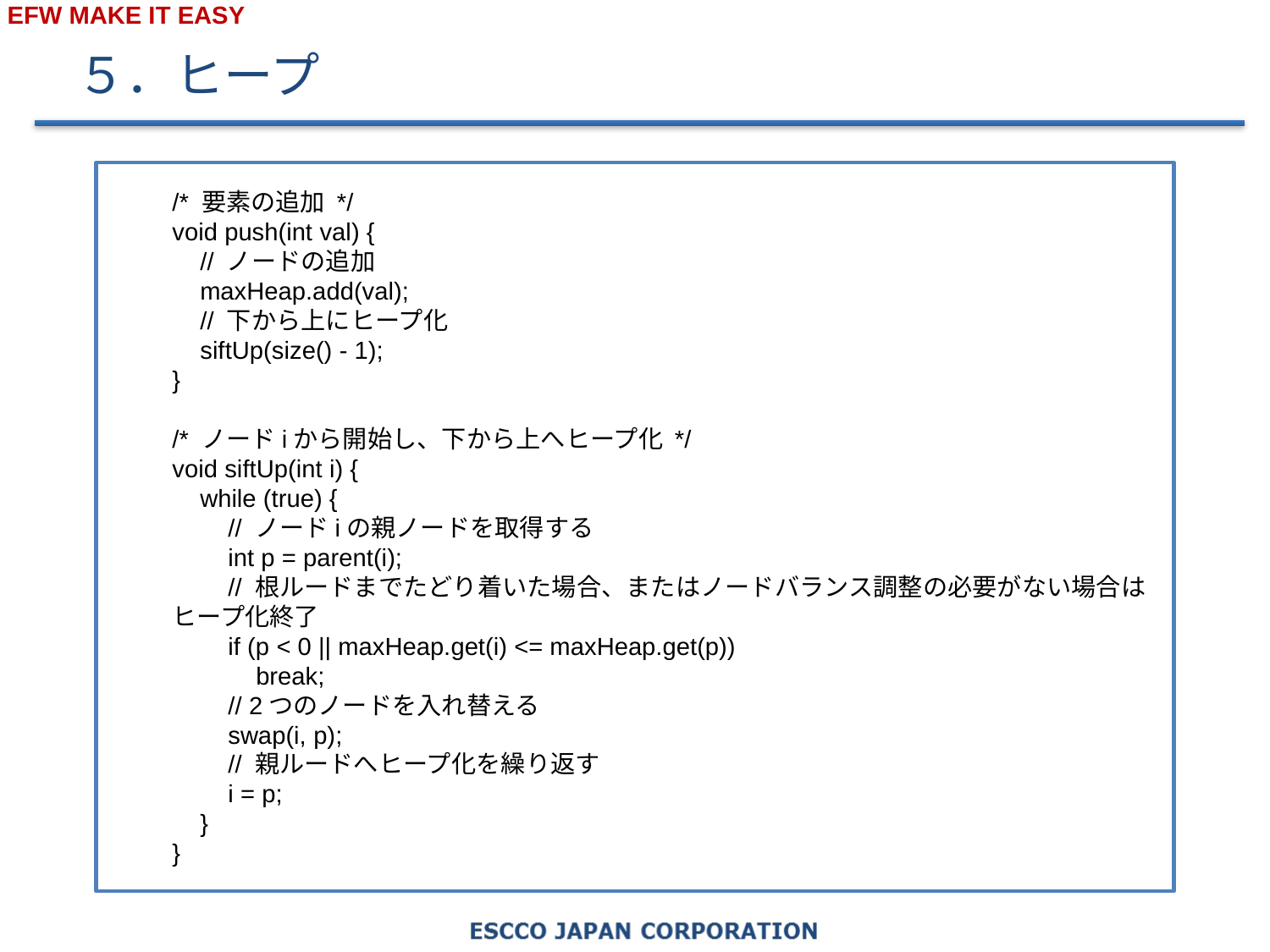

# ５．ヒープ
/* 要素の追加 */
void push(int val) {
    // ノードの追加
    maxHeap.add(val);
    // 下から上にヒープ化
    siftUp(size() - 1);
}

/* ノードiから開始し、下から上へヒープ化 */
void siftUp(int i) {
    while (true) {
        // ノードiの親ノードを取得する
        int p = parent(i);
        // 根ルードまでたどり着いた場合、またはノードバランス調整の必要がない場合はヒープ化終了
        if (p < 0 || maxHeap.get(i) <= maxHeap.get(p))
            break;
        // 2つのノードを入れ替える
        swap(i, p);
        // 親ルードへヒープ化を繰り返す
        i = p;
    }
}